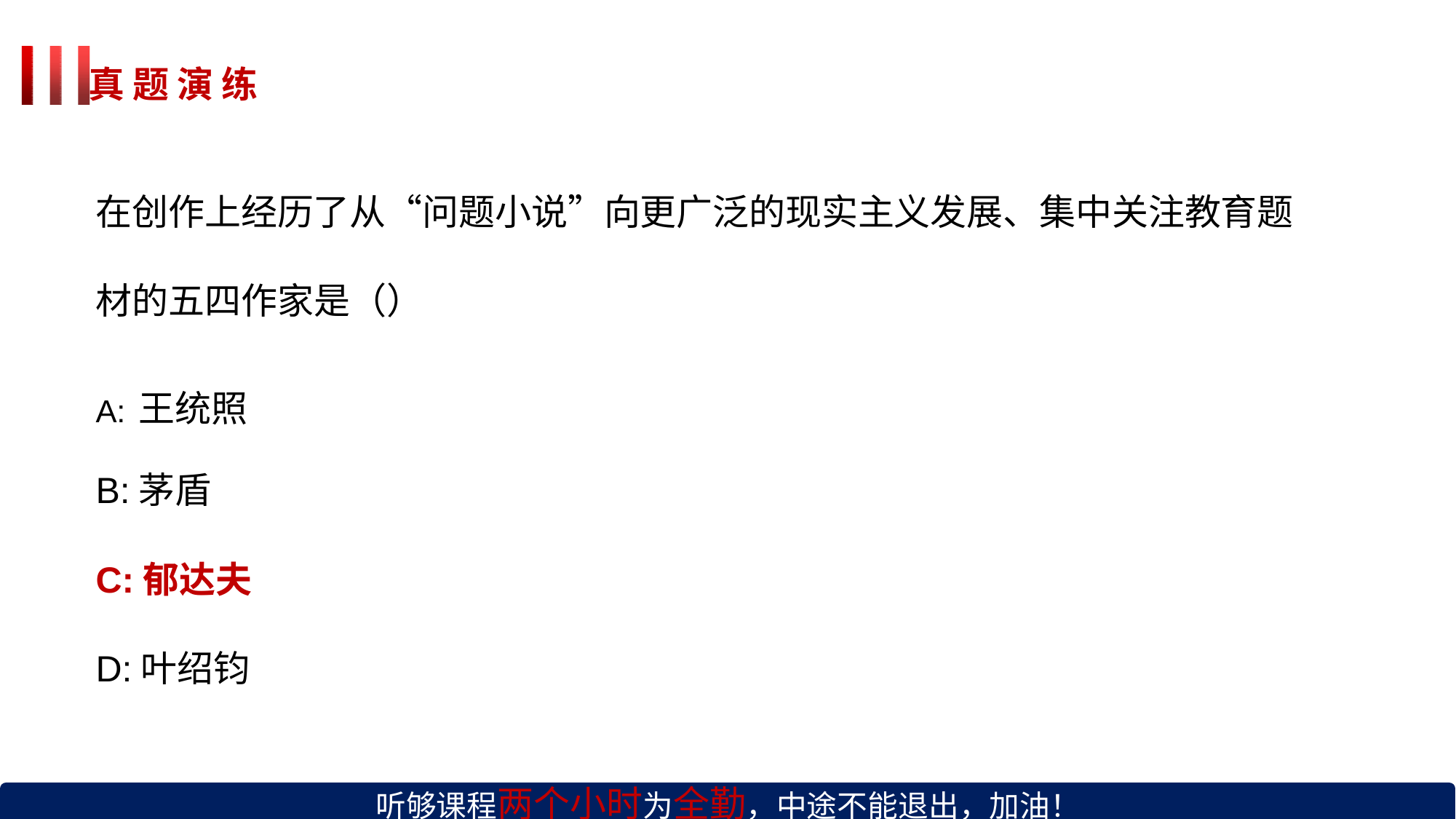

# 真 题 演 练
在创作上经历了从“问题小说”向更广泛的现实主义发展、集中关注教育题

材的五四作家是（）

A:王统照
B:茅盾

C:郁达夫

D:叶绍钧

听够课程两个小时为全勤，中途不能退出，加油！